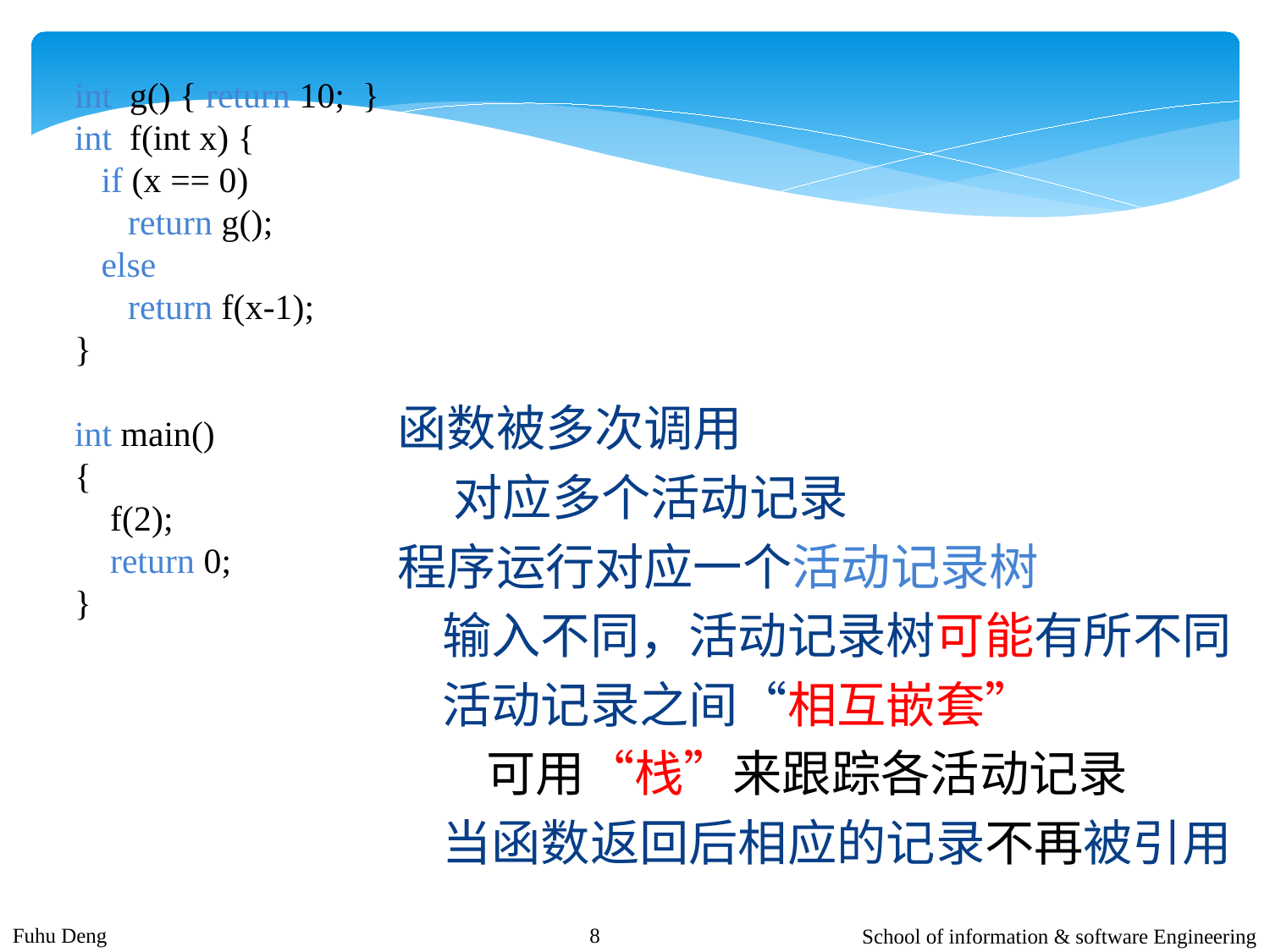

int  g() { return 10;  }
int  f(int x) {
   if (x == 0)
      return g();
   else
      return f(x-1);
}

int main()
{
    f(2);
    return 0;
}
函数被多次调用
    对应多个活动记录
程序运行对应一个活动记录树
   输入不同，活动记录树可能有所不同
   活动记录之间“相互嵌套”
       可用“栈”来跟踪各活动记录
   当函数返回后相应的记录不再被引用

Fuhu Deng
8
School of information & software Engineering